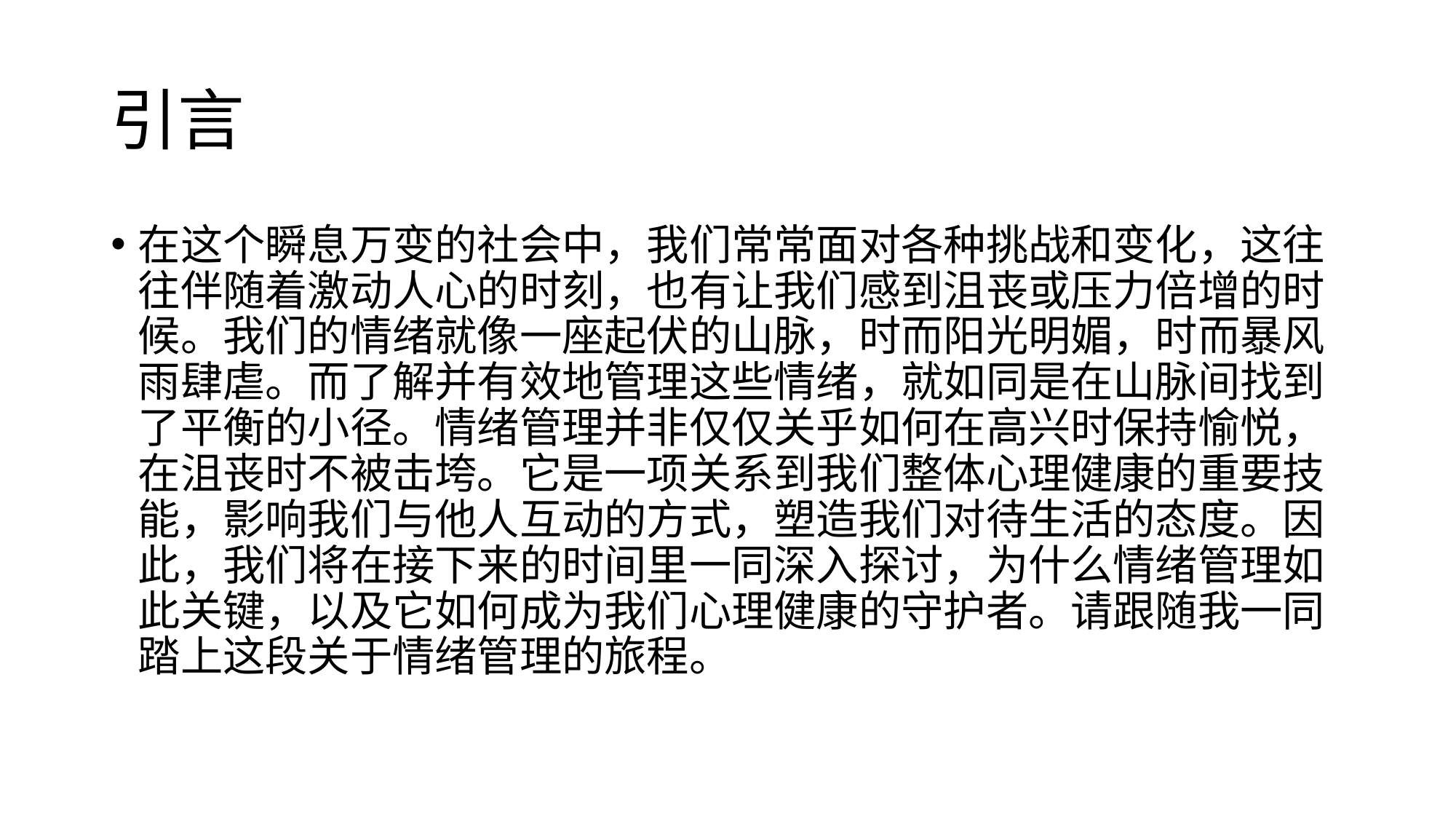

# 引言
在这个瞬息万变的社会中，我们常常面对各种挑战和变化，这往往伴随着激动人心的时刻，也有让我们感到沮丧或压力倍增的时候。我们的情绪就像一座起伏的山脉，时而阳光明媚，时而暴风雨肆虐。而了解并有效地管理这些情绪，就如同是在山脉间找到了平衡的小径。情绪管理并非仅仅关乎如何在高兴时保持愉悦，在沮丧时不被击垮。它是一项关系到我们整体心理健康的重要技能，影响我们与他人互动的方式，塑造我们对待生活的态度。因此，我们将在接下来的时间里一同深入探讨，为什么情绪管理如此关键，以及它如何成为我们心理健康的守护者。请跟随我一同踏上这段关于情绪管理的旅程。